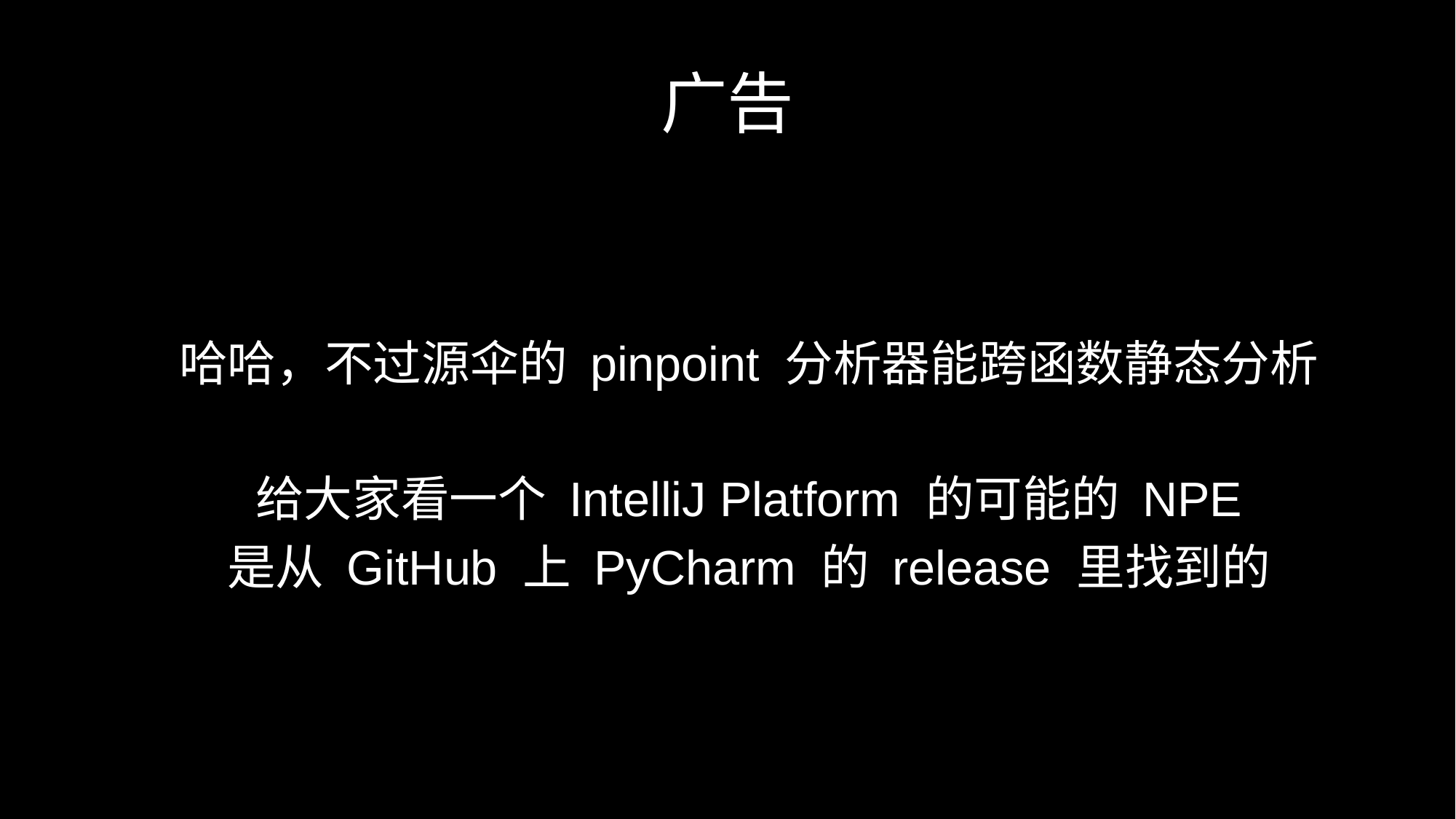

# 广告
哈哈，不过源伞的 pinpoint 分析器能跨函数静态分析

给大家看一个 IntelliJ Platform 的可能的 NPE
是从 GitHub 上 PyCharm 的 release 里找到的